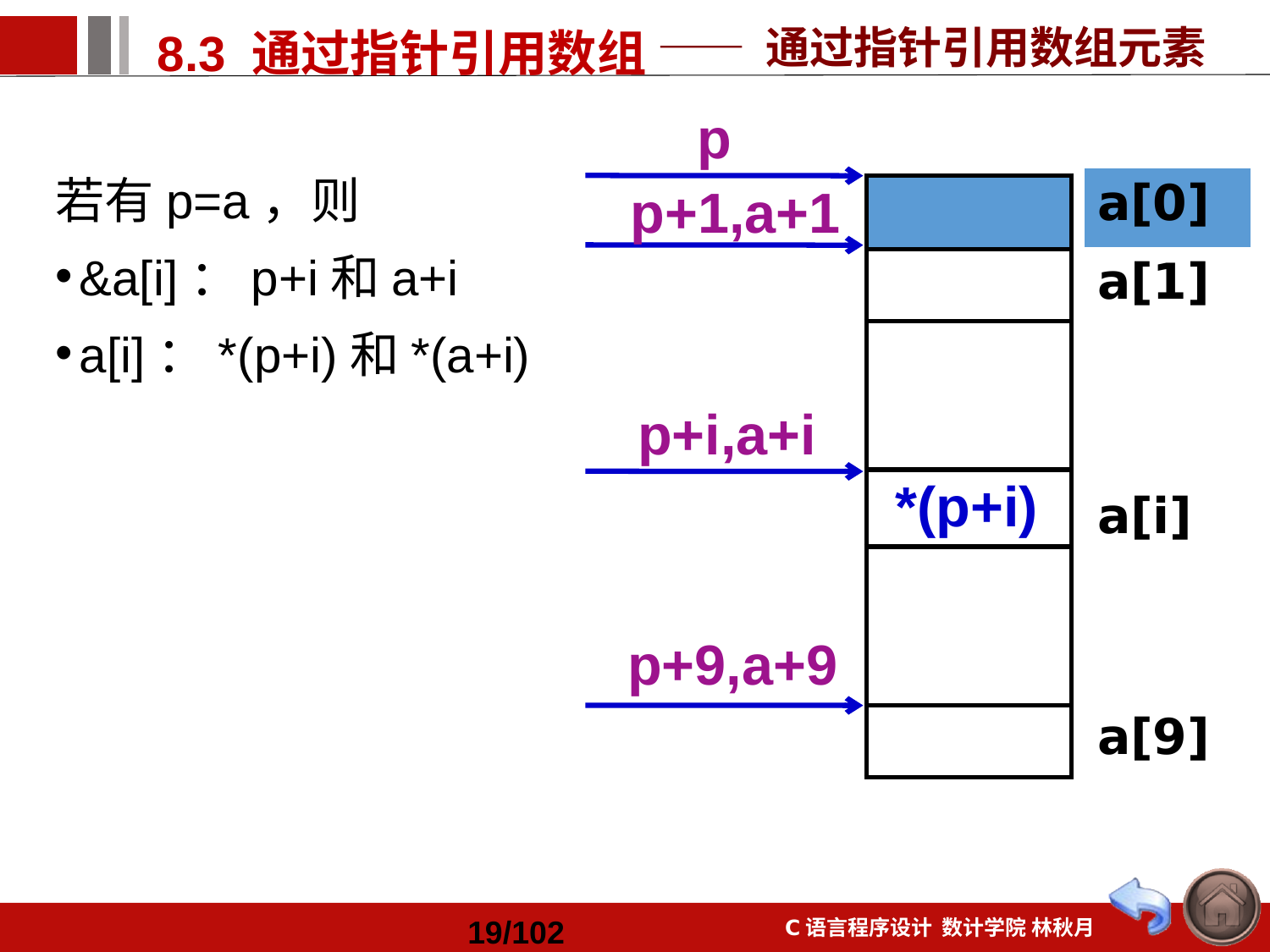

—— 通过指针引用数组元素
p
若有p=a，则
&a[i]：p+i和a+i
a[i]：*(p+i)和*(a+i)
| a[0] |
| --- |
| a[1] |
|  |
|  |
| a[i] |
|  |
| a[9] |
p+1,a+1
|  |
| --- |
|  |
|  |
|  |
|  |
|  |
p+i,a+i
*(p+i)
p+9,a+9